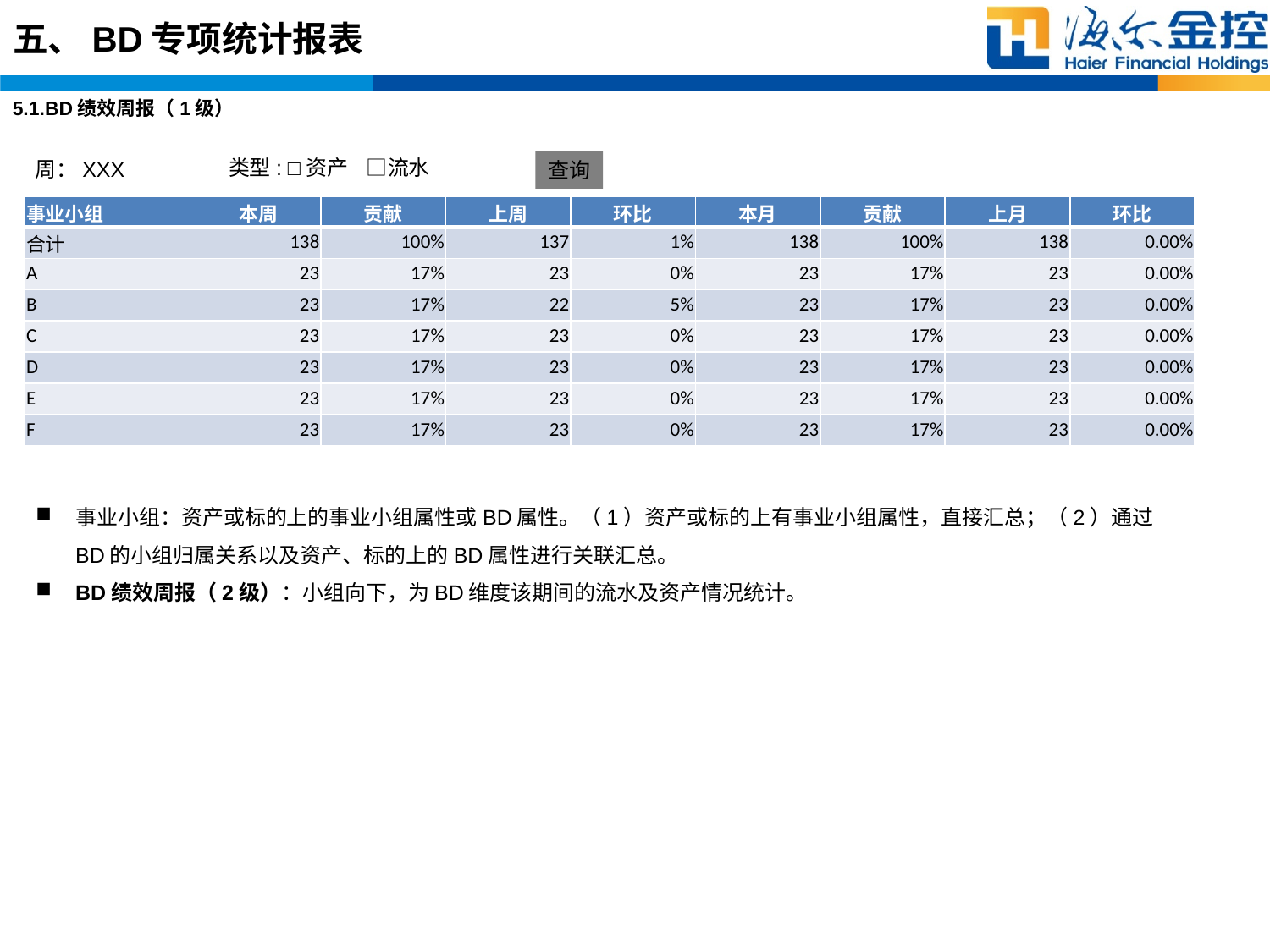

# 五、BD专项统计报表
5.1.BD绩效周报（1级）
类型: □资产    □流水
周：XXX
查询
| 事业小组 | 本周 | 贡献 | 上周 | 环比 | 本月 | 贡献 | 上月 | 环比 |
| --- | --- | --- | --- | --- | --- | --- | --- | --- |
| 合计 | 138 | 100% | 137 | 1% | 138 | 100% | 138 | 0.00% |
| A | 23 | 17% | 23 | 0% | 23 | 17% | 23 | 0.00% |
| B | 23 | 17% | 22 | 5% | 23 | 17% | 23 | 0.00% |
| C | 23 | 17% | 23 | 0% | 23 | 17% | 23 | 0.00% |
| D | 23 | 17% | 23 | 0% | 23 | 17% | 23 | 0.00% |
| E | 23 | 17% | 23 | 0% | 23 | 17% | 23 | 0.00% |
| F | 23 | 17% | 23 | 0% | 23 | 17% | 23 | 0.00% |
事业小组：资产或标的上的事业小组属性或BD属性。（1）资产或标的上有事业小组属性，直接汇总；（2）通过BD的小组归属关系以及资产、标的上的BD属性进行关联汇总。
BD绩效周报（2级）：小组向下，为BD维度该期间的流水及资产情况统计。